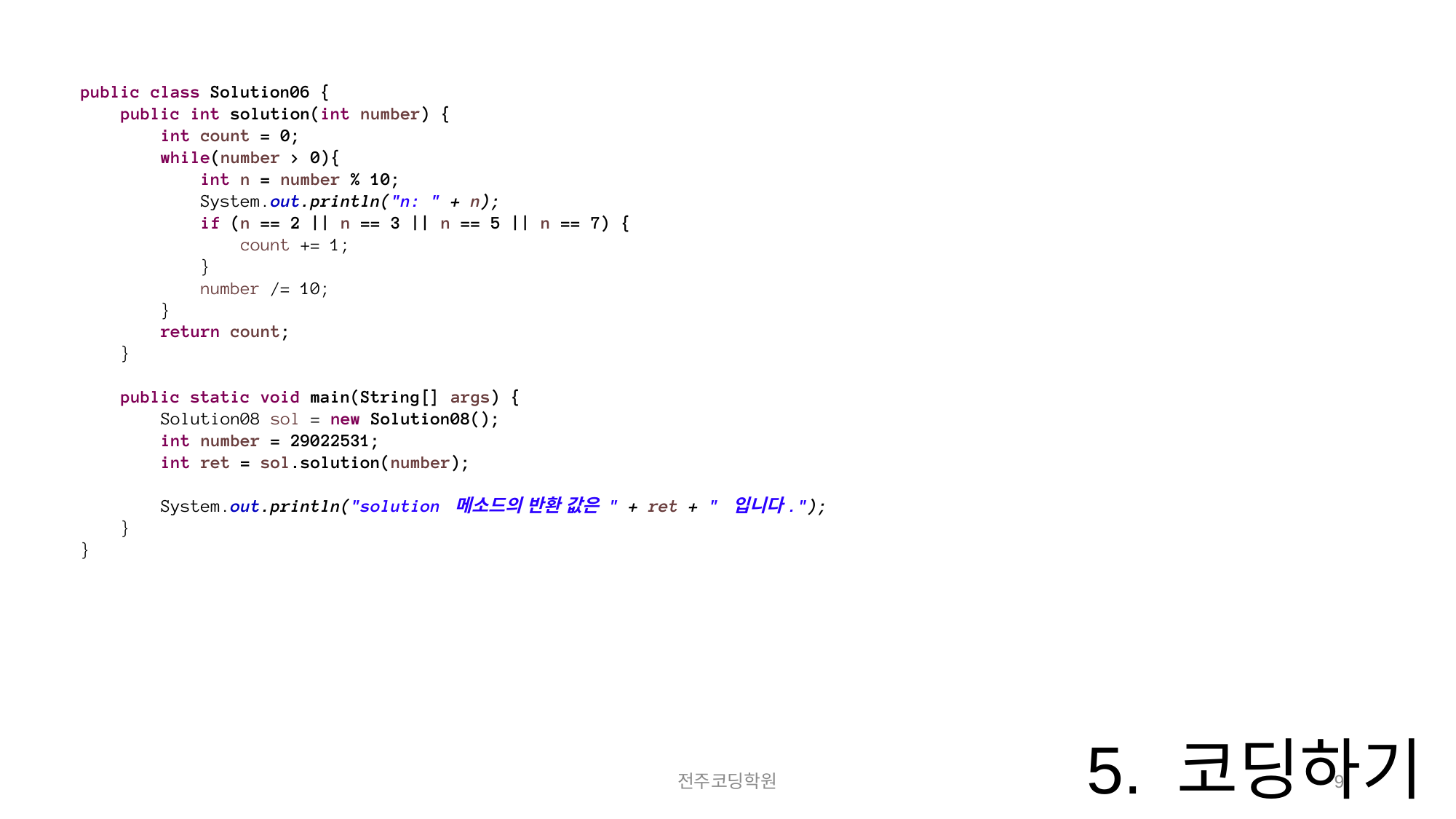

public class Solution06 {
    public int solution(int number) {
        int count = 0;
        while(number > 0){
            int n = number % 10;
            System.out.println("n: " + n);
            if (n == 2 || n == 3 || n == 5 || n == 7) {
                count += 1;
            }
            number /= 10;
        }
        return count;
    }

    public static void main(String[] args) {
        Solution08 sol = new Solution08();
        int number = 29022531;
        int ret = sol.solution(number);

        System.out.println("solution 메소드의 반환 값은 " + ret + " 입니다.");
    }
}
# 5. 코딩하기
전주코딩학원
9